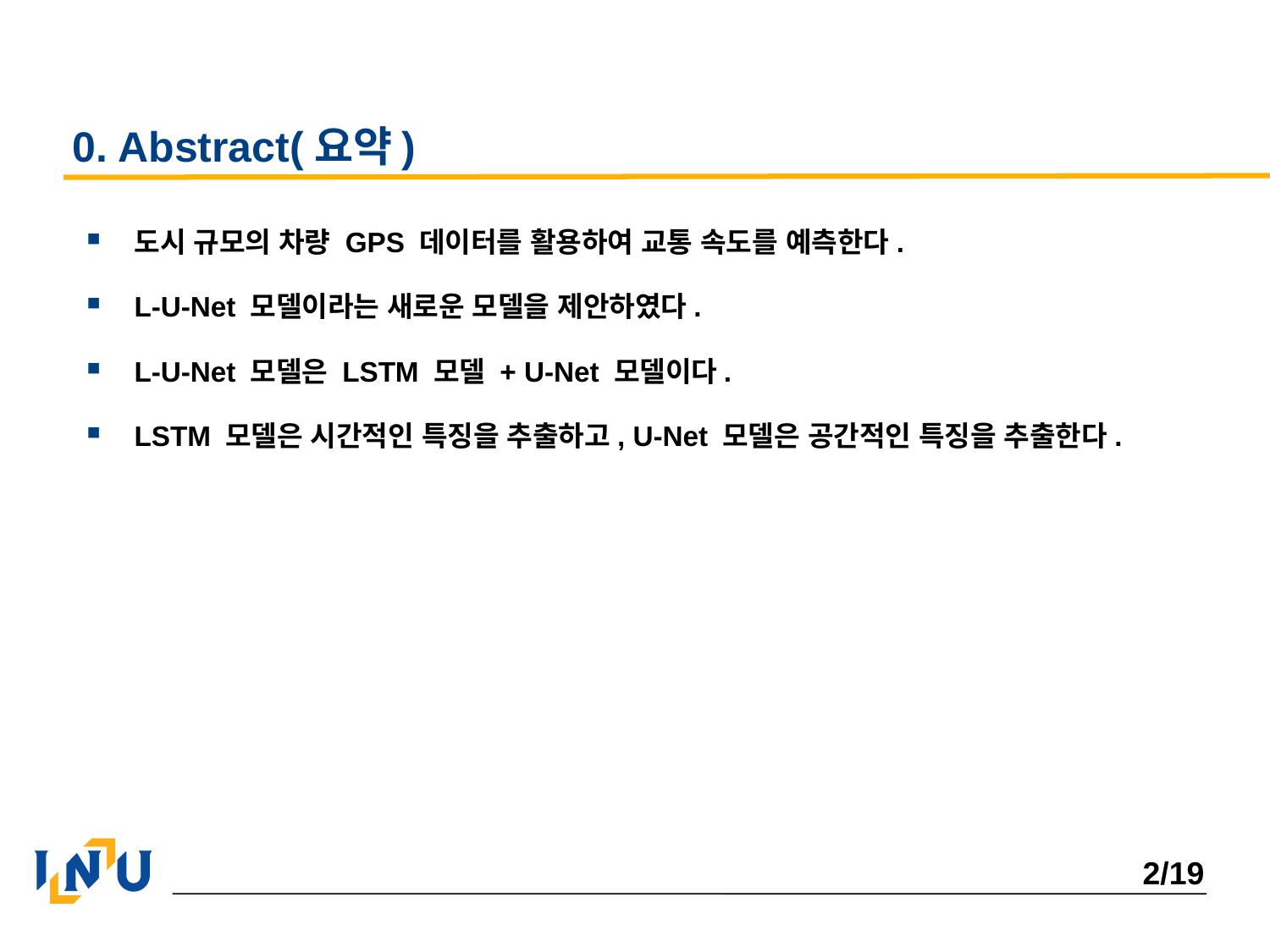

# 0. Abstract(요약)
도시 규모의 차량 GPS 데이터를 활용하여 교통 속도를 예측한다.
L-U-Net 모델이라는 새로운 모델을 제안하였다.
L-U-Net 모델은 LSTM 모델 + U-Net 모델이다.
LSTM 모델은 시간적인 특징을 추출하고, U-Net 모델은 공간적인 특징을 추출한다.